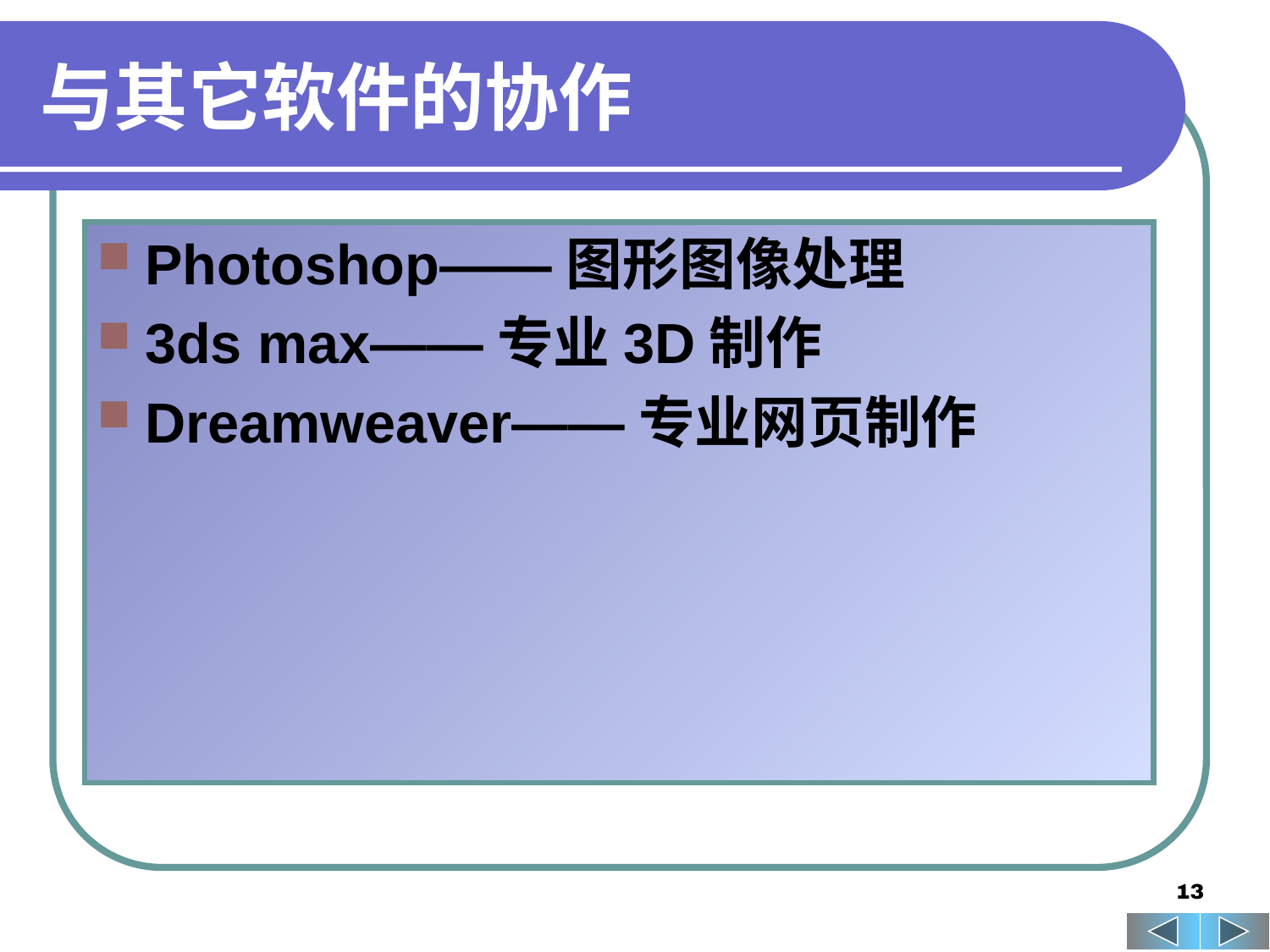

# 与其它软件的协作
Photoshop——图形图像处理
3ds max——专业3D制作
Dreamweaver——专业网页制作
13